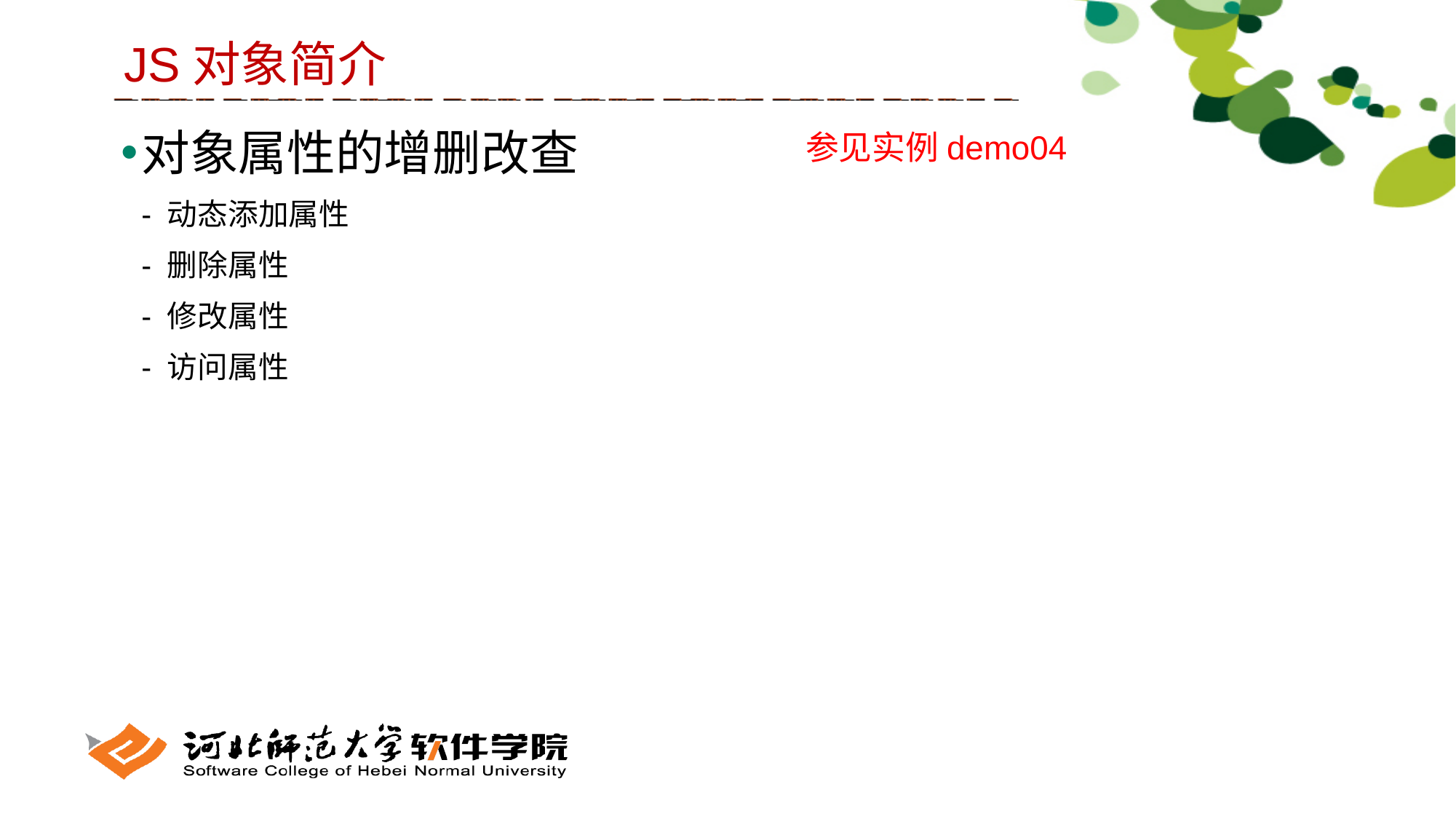

JS对象简介
对象属性的增删改查
- 动态添加属性
- 删除属性
- 修改属性
- 访问属性

参见实例demo04